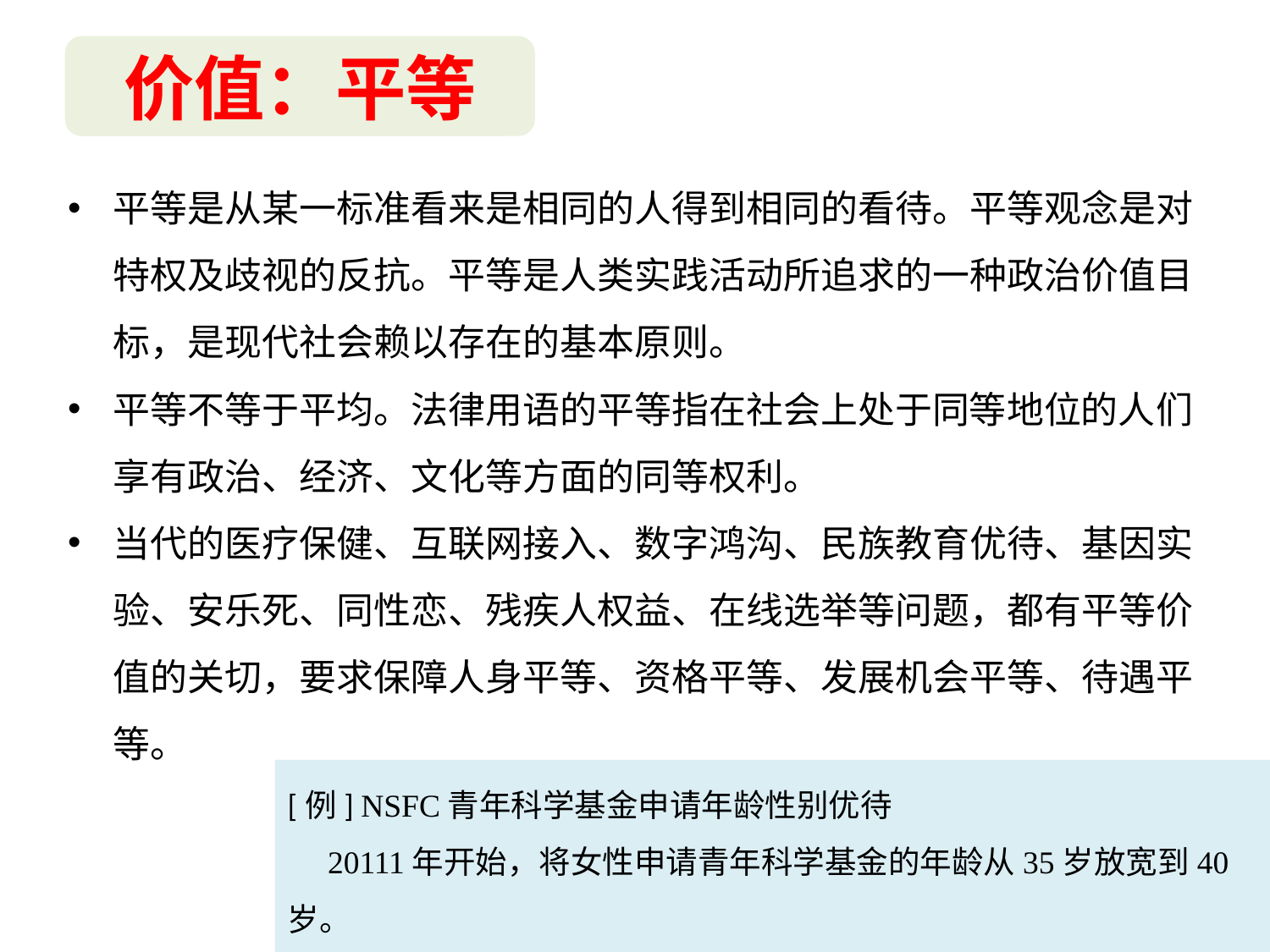

价值：平等
平等是从某一标准看来是相同的人得到相同的看待。平等观念是对特权及歧视的反抗。平等是人类实践活动所追求的一种政治价值目标，是现代社会赖以存在的基本原则。
平等不等于平均。法律用语的平等指在社会上处于同等地位的人们享有政治、经济、文化等方面的同等权利。
当代的医疗保健、互联网接入、数字鸿沟、民族教育优待、基因实验、安乐死、同性恋、残疾人权益、在线选举等问题，都有平等价值的关切，要求保障人身平等、资格平等、发展机会平等、待遇平等。
[例] NSFC青年科学基金申请年龄性别优待
     20111年开始，将女性申请青年科学基金的年龄从35岁放宽到40岁。
     2012年，女性申请比例从37%，提高到48%。